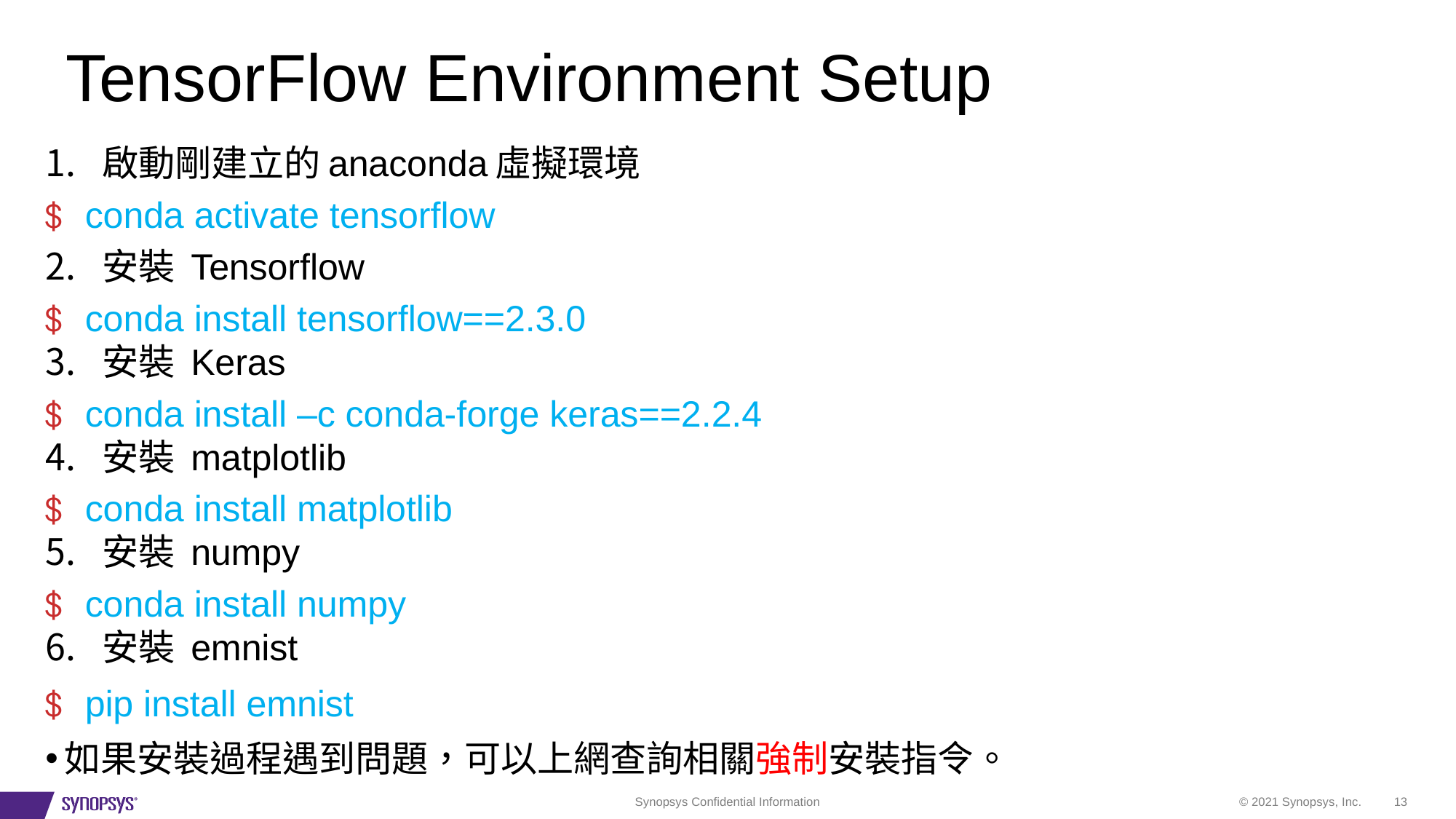

# TensorFlow Environment Setup

啟動剛建立的anaconda虛擬環境
$ conda activate tensorflow
安裝 Tensorflow
$ conda install tensorflow==2.3.0
安裝 Keras
$ conda install –c conda-forge keras==2.2.4
安裝 matplotlib
$ conda install matplotlib
安裝 numpy
$ conda install numpy
安裝 emnist
$ pip install emnist
如果安裝過程遇到問題，可以上網查詢相關強制安裝指令。